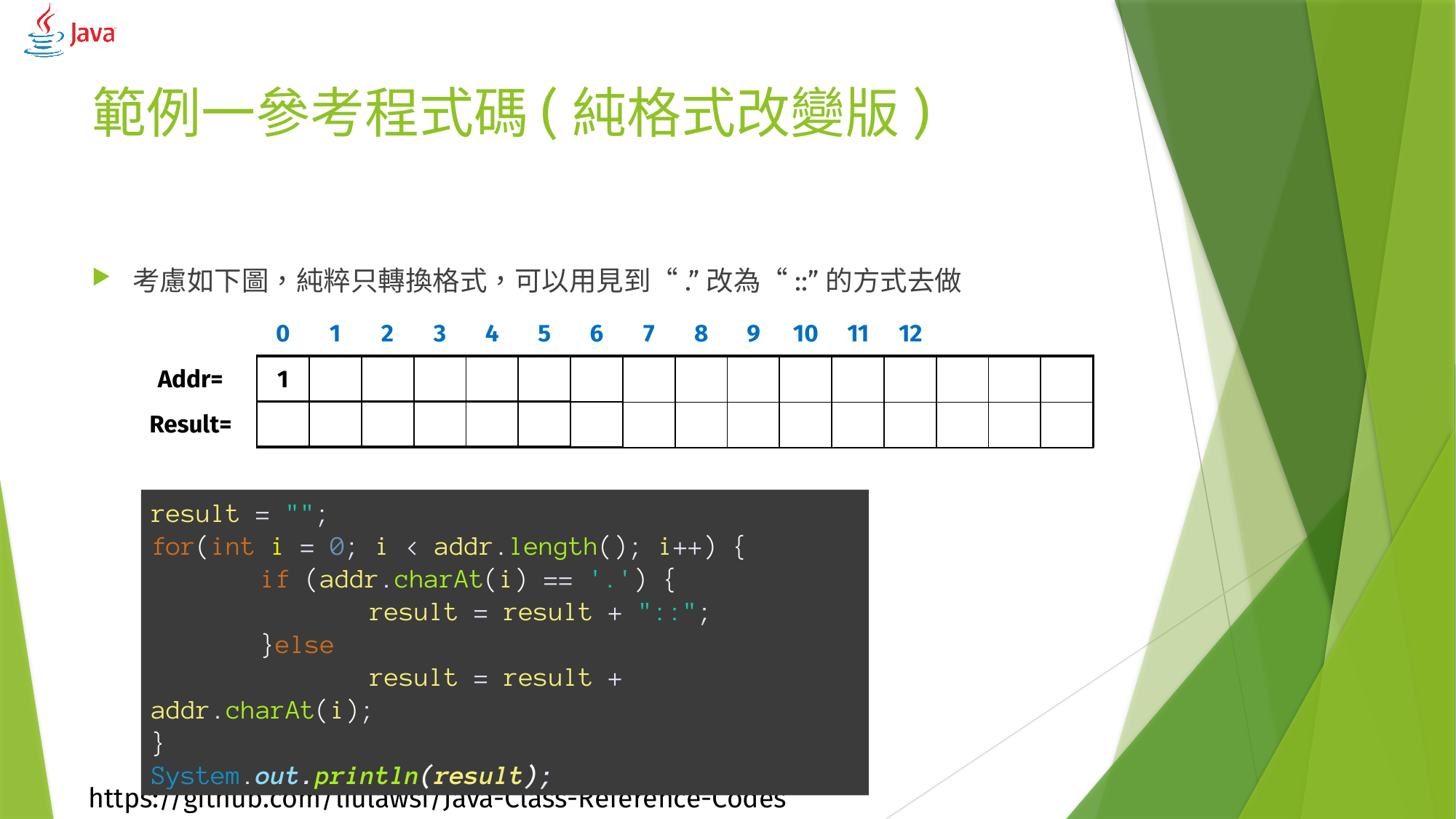

# 範例一參考程式碼(純格式改變版)
考慮如下圖，純粹只轉換格式，可以用見到“.”改為“::”的方式去做
|  | 0 | 1 | 2 | 3 | 4 | 5 | 6 | 7 | 8 | 9 | 10 | 11 | 12 |  |  |  |
| --- | --- | --- | --- | --- | --- | --- | --- | --- | --- | --- | --- | --- | --- | --- | --- | --- |
| Addr= | 1 | 9 | 2 | . | 1 | 6 | 8 | . | 1 | . | 1 | 0 | 1 |  |  |  |
| Result= | 1 | 9 | 2 | : | : | 1 | 6 | 8 | : | : | 1 | : | : | 1 | 0 | 1 |
|  |  |  |  |  |  |  |  |  |  |  |  |  |  |  |  |
| --- | --- | --- | --- | --- | --- | --- | --- | --- | --- | --- | --- | --- | --- | --- | --- |
|  |  |  |  |  |  |  |  |  |  |  |  |  |  |  |  |
|  |  |  |  |  |  |  |  |  |  |  |  |  |  |  |  |
| --- | --- | --- | --- | --- | --- | --- | --- | --- | --- | --- | --- | --- | --- | --- | --- |
|  |  |  |  |  |  |  |  |  |  |  |  |  |  |  |  |
|  |  |  |  |  |  |  |  |  |  |  |  |  |  |  |  |
| --- | --- | --- | --- | --- | --- | --- | --- | --- | --- | --- | --- | --- | --- | --- | --- |
|  |  |  |  |  |  |  |  |  |  |  |  |  |  |  |  |
|  |  |  |  |  |  |  |  |  |  |  |  |  |  |  |  |
| --- | --- | --- | --- | --- | --- | --- | --- | --- | --- | --- | --- | --- | --- | --- | --- |
|  |  |  |  |  |  |  |  |  |  |  |  |  |  |  |  |
|  |  |  |  |  |  |  |  |  |  |  |  |  |  |  |  |
| --- | --- | --- | --- | --- | --- | --- | --- | --- | --- | --- | --- | --- | --- | --- | --- |
|  |  |  |  |  |  |  |  |  |  |  |  |  |  |  |  |
|  |  |  |  |  |  |  |  |  |  |  |  |  |  |  |  |
| --- | --- | --- | --- | --- | --- | --- | --- | --- | --- | --- | --- | --- | --- | --- | --- |
|  |  |  |  |  |  |  |  |  |  |  |  |  |  |  |  |
|  |  |  |  |  |  |  |  |  |  |  |  |  |  |  |  |
| --- | --- | --- | --- | --- | --- | --- | --- | --- | --- | --- | --- | --- | --- | --- | --- |
|  |  |  |  |  |  |  |  |  |  |  |  |  |  |  |  |
|  |  |  |  |  |  |  |  |  |  |  |  |  |  |  |  |
| --- | --- | --- | --- | --- | --- | --- | --- | --- | --- | --- | --- | --- | --- | --- | --- |
|  |  |  |  |  |  |  |  |  |  |  |  |  |  |  |  |
|  |  |  |  |  |  |  |  |  |  |  |  |  |  |  |  |
| --- | --- | --- | --- | --- | --- | --- | --- | --- | --- | --- | --- | --- | --- | --- | --- |
|  |  |  |  |  |  |  |  |  |  |  |  |  |  |  |  |
|  |  |  |  |  |  |  |  |  |  |  |  |  |  |  |  |
| --- | --- | --- | --- | --- | --- | --- | --- | --- | --- | --- | --- | --- | --- | --- | --- |
|  |  |  |  |  |  |  |  |  |  |  |  |  |  |  |  |
|  |  |  |  |  |  |  |  |  |  |  |  |  |  |  |  |
| --- | --- | --- | --- | --- | --- | --- | --- | --- | --- | --- | --- | --- | --- | --- | --- |
|  |  |  |  |  |  |  |  |  |  |  |  |  |  |  |  |
|  |  |  |  |  |  |  |  |  |  |  |  |  |  |  |  |
| --- | --- | --- | --- | --- | --- | --- | --- | --- | --- | --- | --- | --- | --- | --- | --- |
|  |  |  |  |  |  |  |  |  |  |  |  |  |  |  |  |
|  |  |  |  |  |  |  |  |  |  |  |  |  |  |  |  |
| --- | --- | --- | --- | --- | --- | --- | --- | --- | --- | --- | --- | --- | --- | --- | --- |
|  |  |  |  |  |  |  |  |  |  |  |  |  |  |  |  |
result = "";
for(int i = 0; i < addr.length(); i++) {
	if (addr.charAt(i) == '.') {
		result = result + "::";
	}else
		result = result + addr.charAt(i);
}
System.out.println(result);